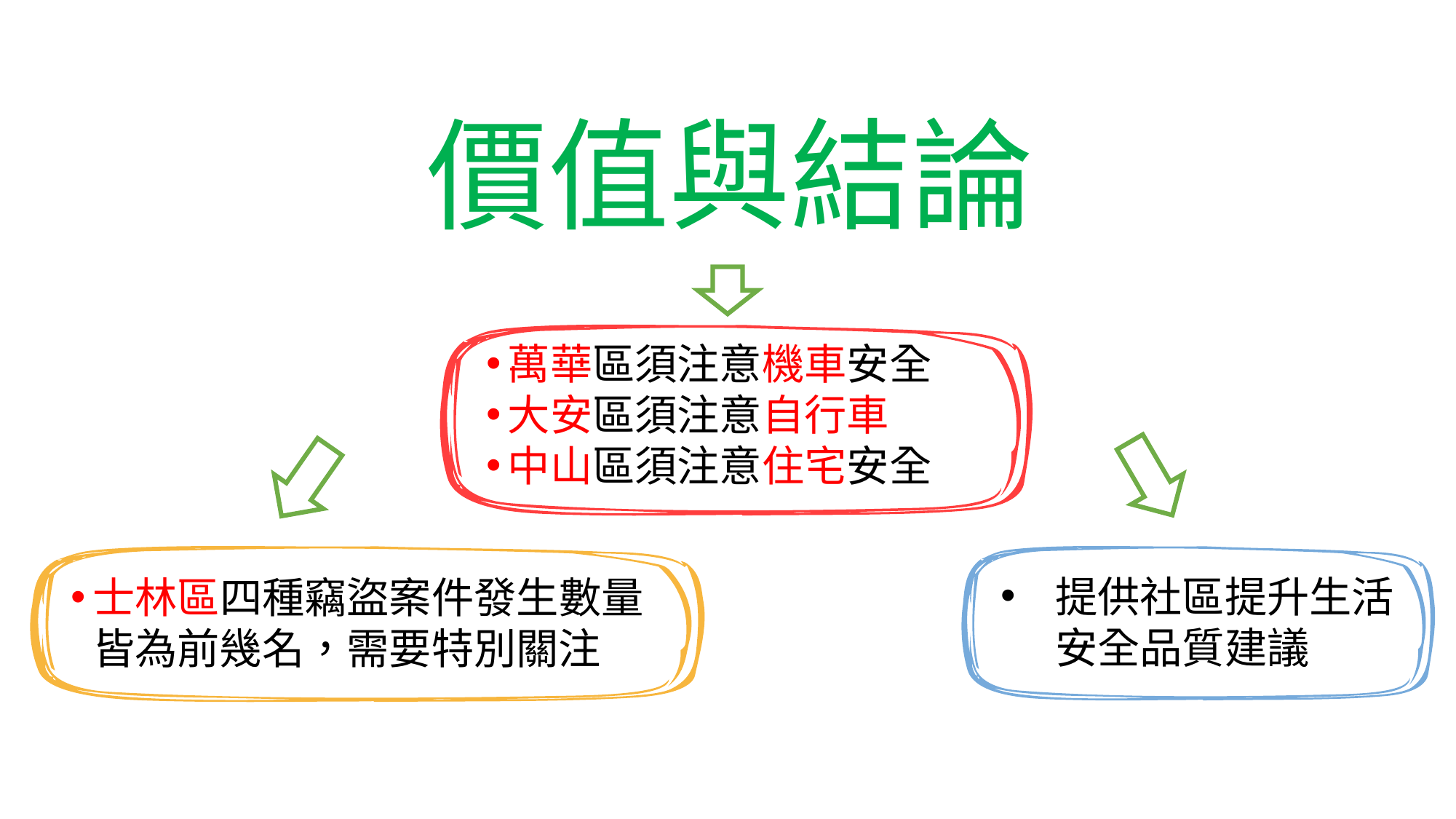

價值與結論

萬華區須注意機車安全
大安區須注意自行車
中山區須注意住宅安全

士林區四種竊盜案件發生數量皆為前幾名，需要特別關注

提供社區提升生活安全品質建議